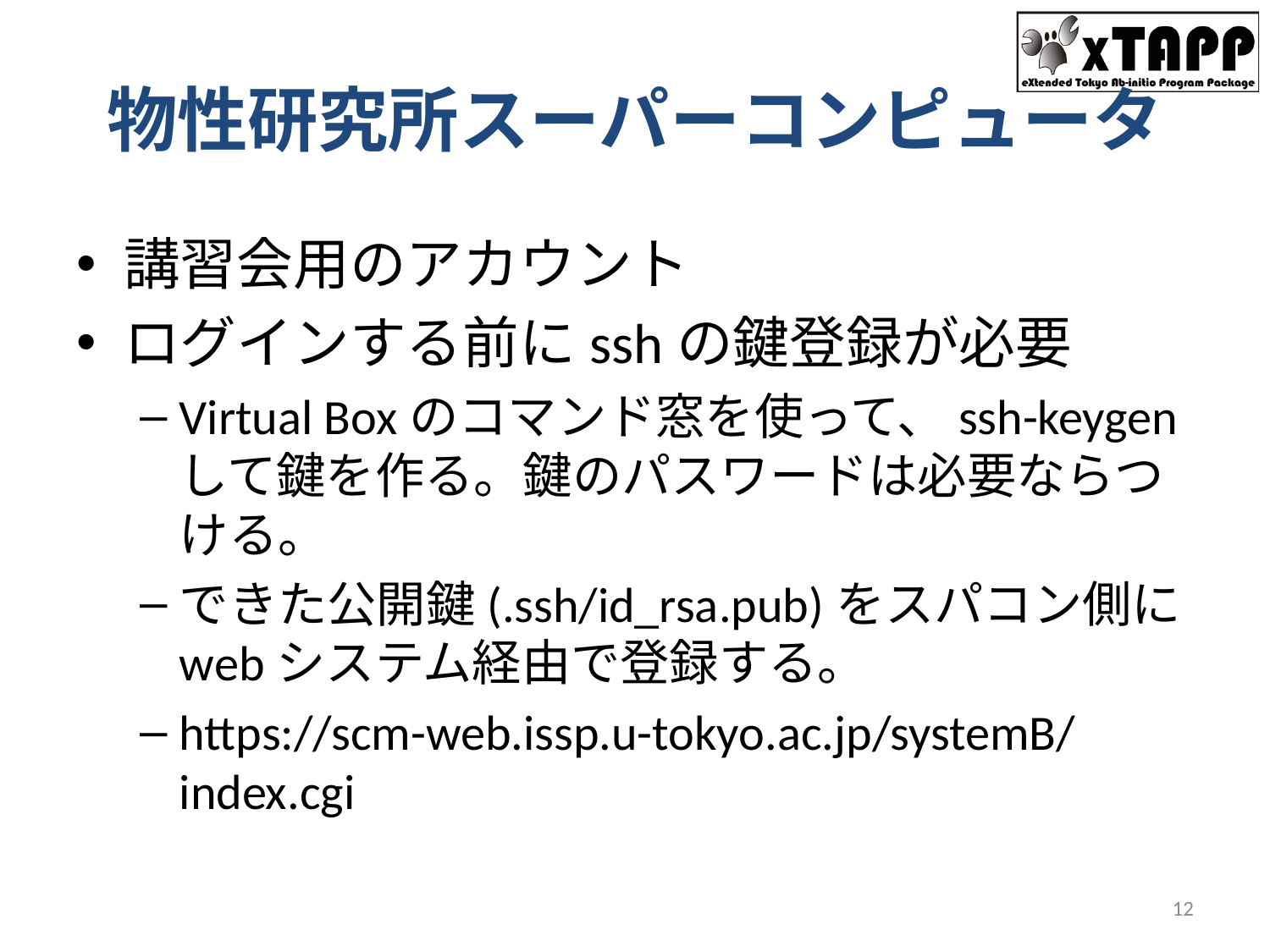

# 物性研究所スーパーコンピュータ
講習会用のアカウント
ログインする前にsshの鍵登録が必要
Virtual Boxのコマンド窓を使って、ssh-keygenして鍵を作る。鍵のパスワードは必要ならつける。
できた公開鍵(.ssh/id_rsa.pub)をスパコン側にwebシステム経由で登録する。
https://scm-web.issp.u-tokyo.ac.jp/systemB/index.cgi
12